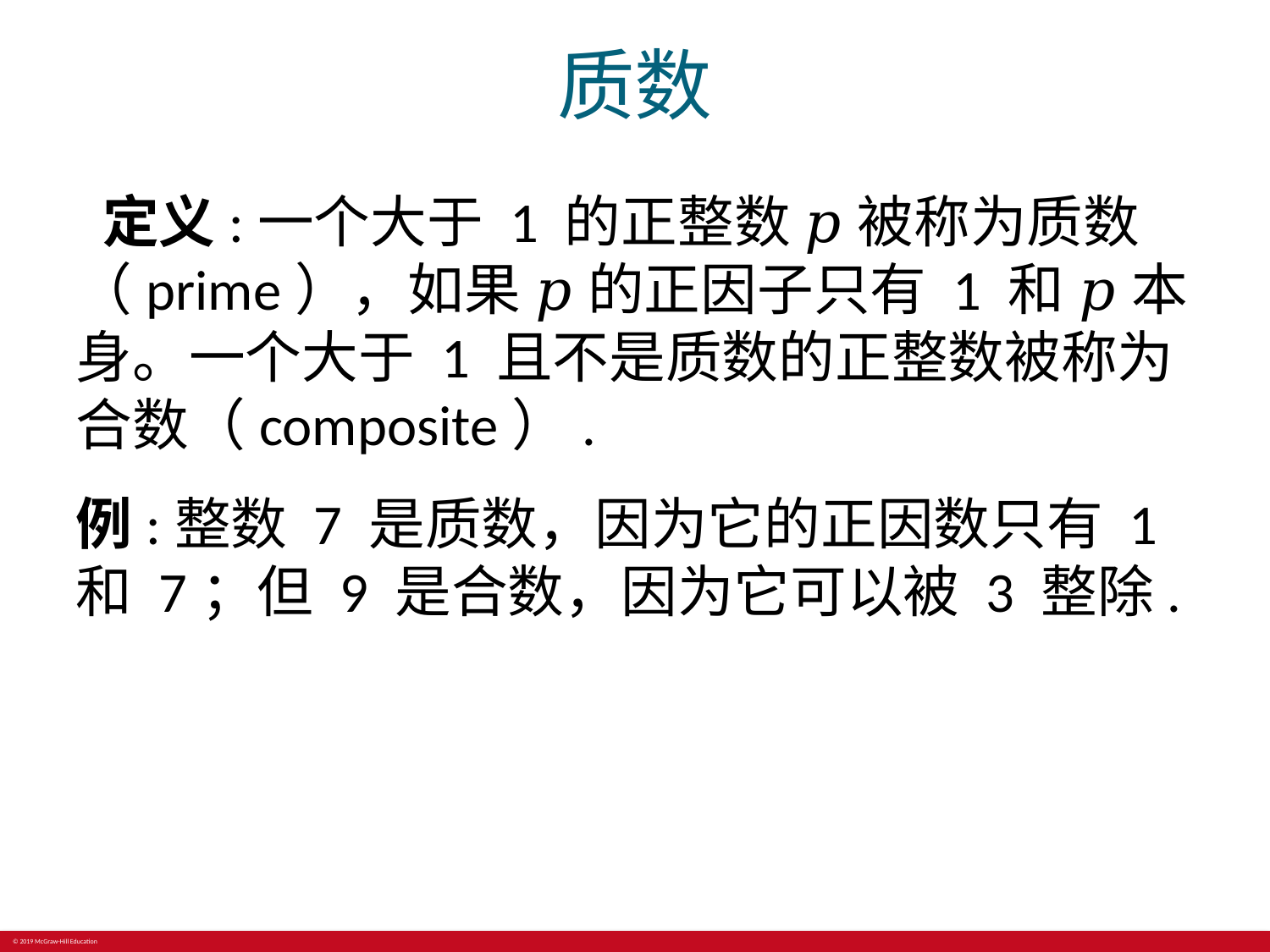

# 质数
 定义:一个大于 1 的正整数 𝑝 被称为质数（prime），如果 𝑝 的正因子只有 1 和 𝑝 本身。一个大于 1 且不是质数的正整数被称为合数（composite）.
例:整数 7 是质数，因为它的正因数只有 1 和 7；但 9 是合数，因为它可以被 3 整除.